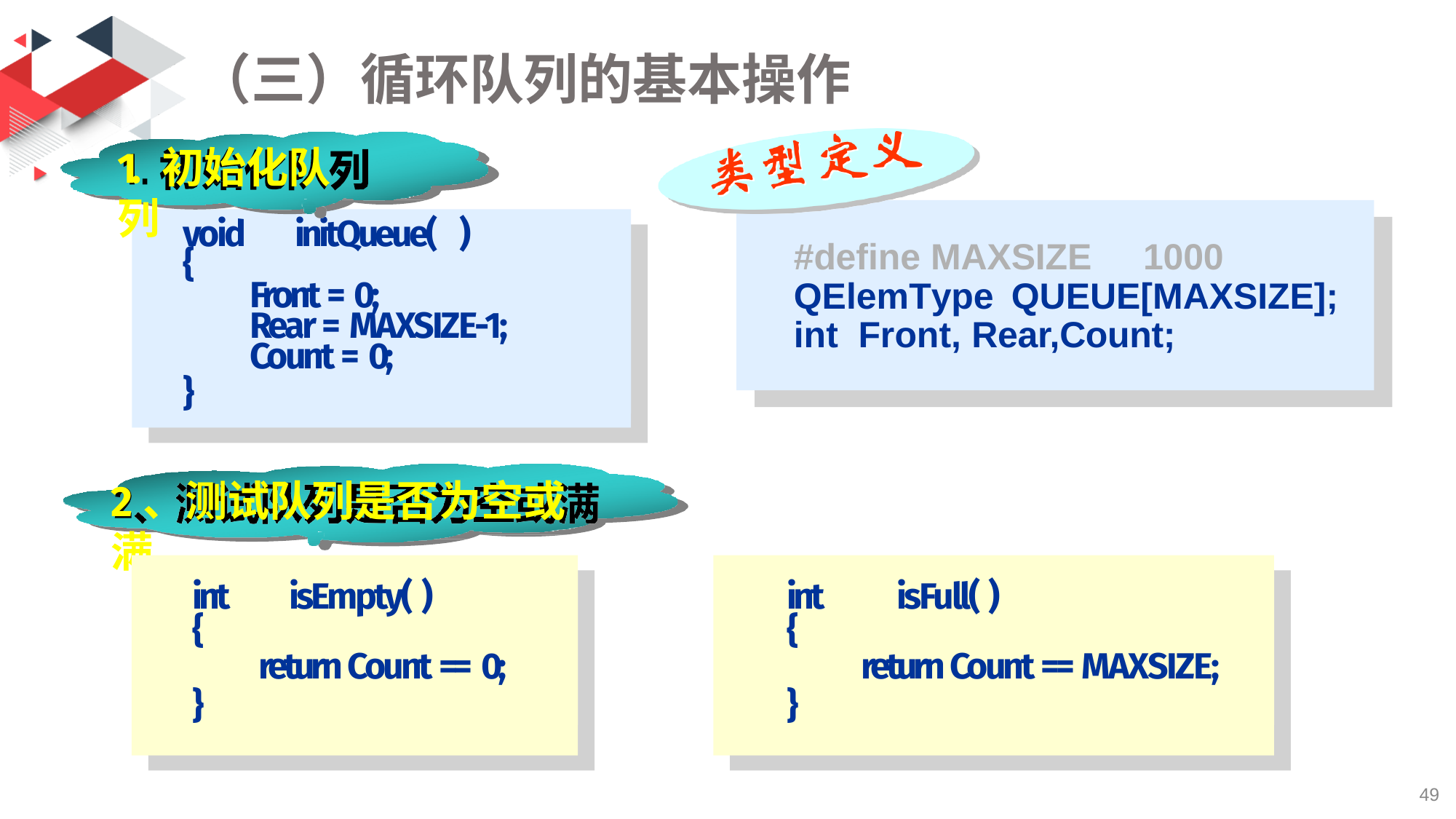

# （三）循环队列的基本操作

1. 初始化队列

void	initQueue(	)
{
Front = 0;
Rear = MAXSIZE-1;
Count = 0;
}
#define MAXSIZE	1000  QElemType	QUEUE[MAXSIZE];
int	Front, Rear,Count;

2、测试队列是否为空或满

int	isEmpty( )
{
return Count == 0;
}

int	isFull( )
{
return Count == MAXSIZE;
}
49